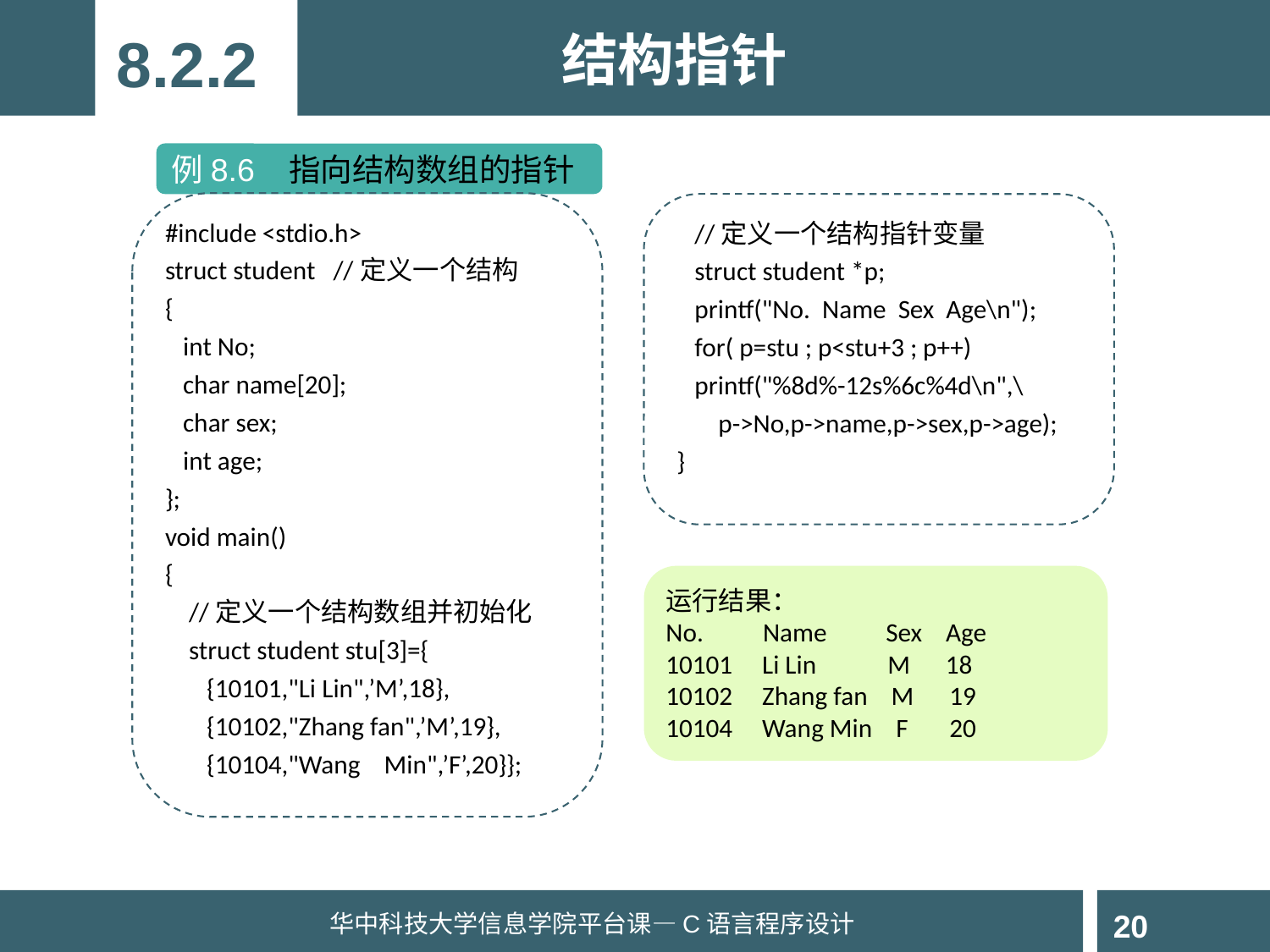

结构指针
8.2.2
例8.6   指向结构数组的指针

#include <stdio.h>
struct student   //定义一个结构
{
   int No;
   char name[20];
   char sex;
   int age;
};
void main()
{
    //定义一个结构数组并初始化
    struct student stu[3]={
       {10101,"Li Lin",’M’,18},
       {10102,"Zhang fan",’M’,19},
       {10104,"Wang    Min",’F’,20}};

   //定义一个结构指针变量
   struct student *p;
   printf("No.  Name  Sex  Age\n");
   for( p=stu ; p<stu+3 ; p++)
   printf("%8d%-12s%6c%4d\n",\
       p->No,p->name,p->sex,p->age);
}

运行结果：
No.          Name          Sex    Age
10101     Li Lin            M      18
10102     Zhang fan    M      19
10104     Wang Min    F       20